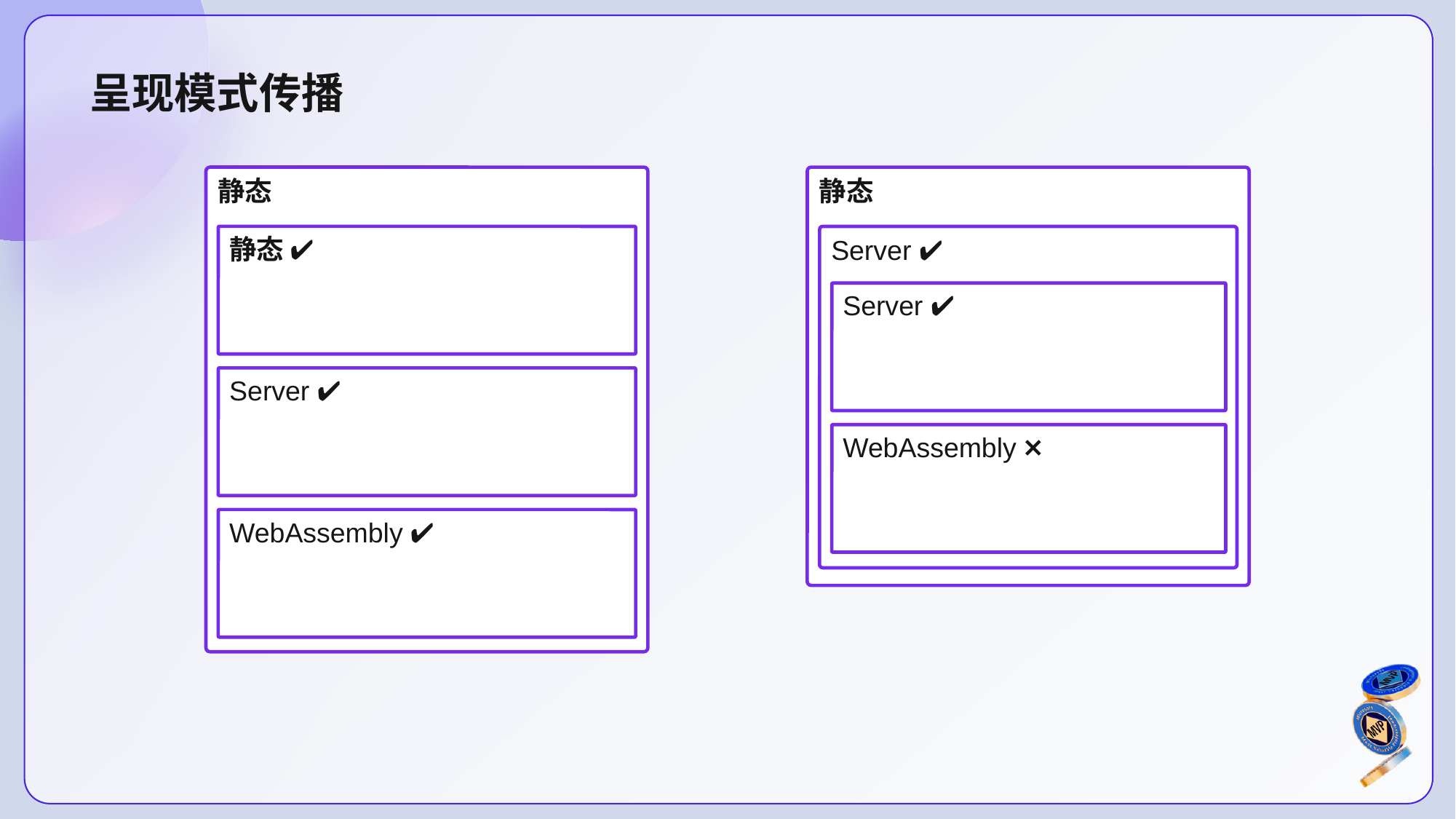

# 呈现模式传播
静态
静态
静态 ✔️
Server ✔️
Server ✔️
Server ✔️
WebAssembly ❌
WebAssembly ✔️